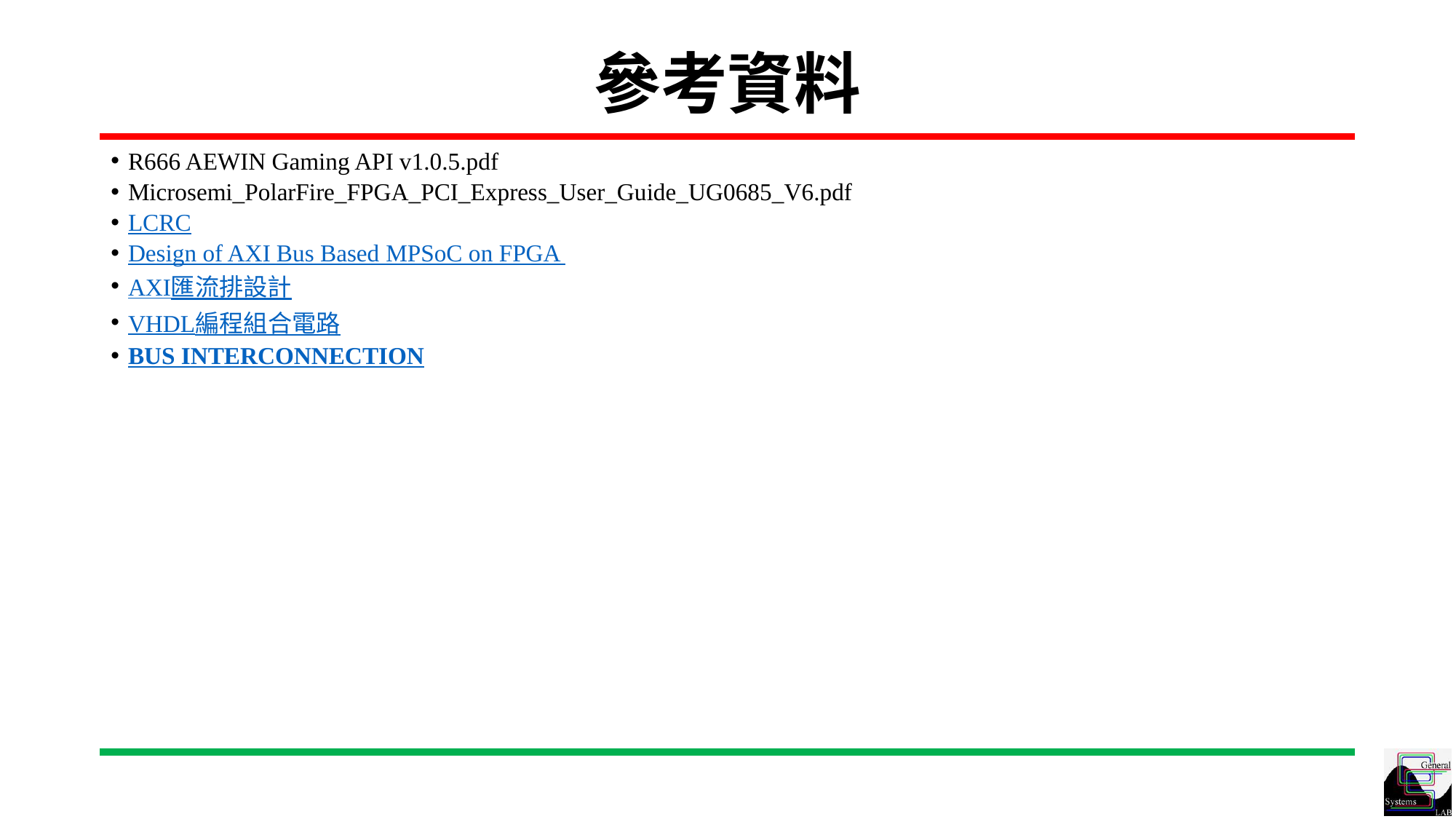

# 參考資料
R666 AEWIN Gaming API v1.0.5.pdf
Microsemi_PolarFire_FPGA_PCI_Express_User_Guide_UG0685_V6.pdf
LCRC
Design of AXI Bus Based MPSoC on FPGA
AXI匯流排設計
VHDL編程組合電路
BUS INTERCONNECTION